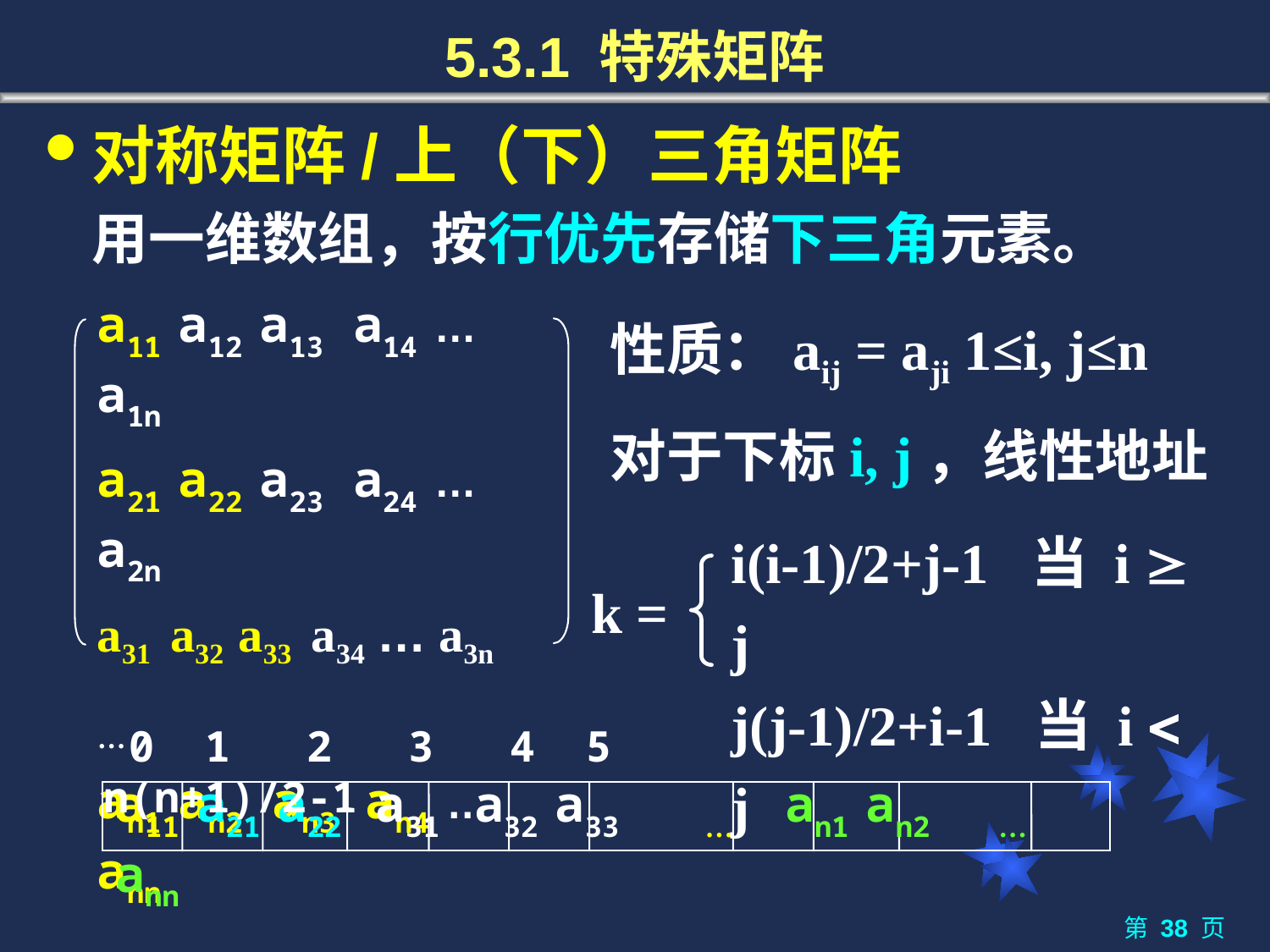

# 5.3.1 特殊矩阵
对称矩阵/上（下）三角矩阵
	用一维数组，按行优先存储下三角元素。
a11 a12 a13 a14 … a1n
a21 a22 a23 a24 … a2n
a31  a32  a33  a34 … a3n
…
an1 an2 an3 an4 … ann

性质：aij = aji 1≤i, j≤n
对于下标i, j，线性地址
i(i-1)/2+j-1  当 i ≥ j
j(j-1)/2+i-1  当 i < j

k =
 0  1   2   3   4  5                    n(n+1)/2-1
a11 a21 a22  a31  a32 a33     …   an1 an2    …    ann

第 38 页